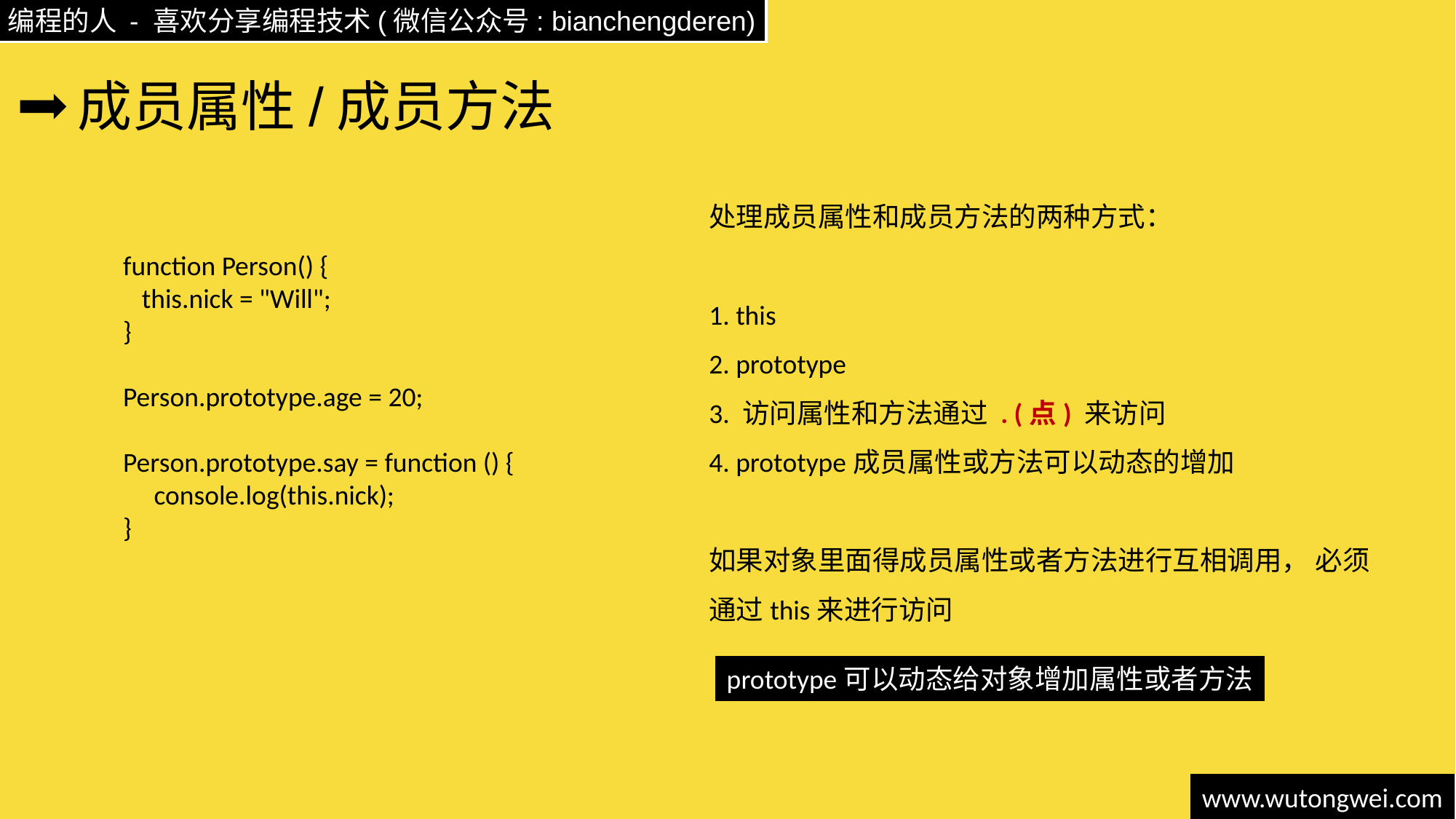

# 成员属性/成员方法
处理成员属性和成员方法的两种方式：

1. this
2. prototype
3. 访问属性和方法通过 . (点) 来访问
4. prototype成员属性或方法可以动态的增加

如果对象里面得成员属性或者方法进行互相调用， 必须
通过this来进行访问
function Person() {
   this.nick = "Will";
}

Person.prototype.age = 20;

Person.prototype.say = function () {
     console.log(this.nick);
}
prototype可以动态给对象增加属性或者方法